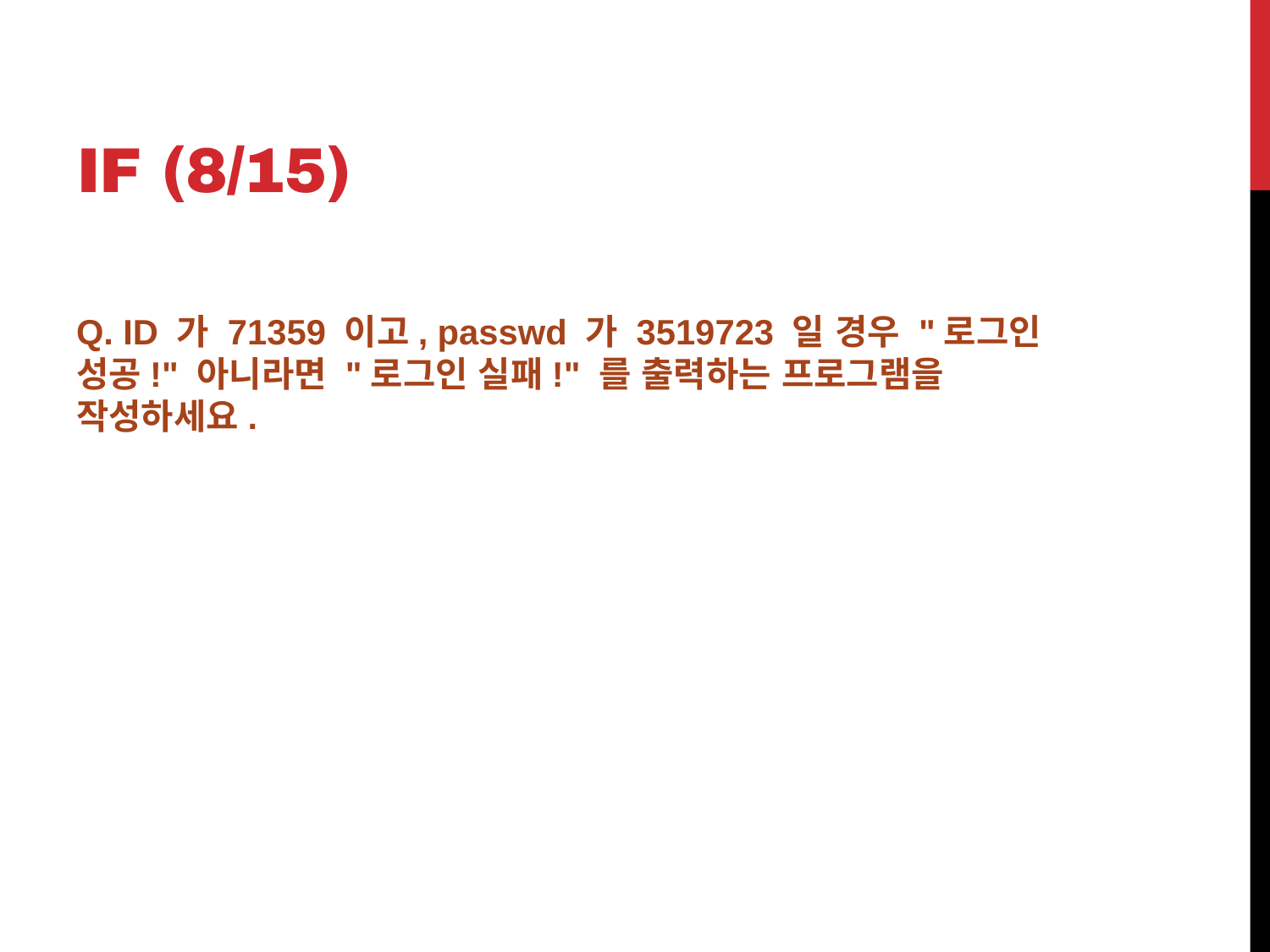

# if (8/15)

Q. ID 가 71359 이고, passwd 가 3519723 일 경우 "로그인 성공!" 아니라면 "로그인 실패!" 를 출력하는 프로그램을 작성하세요.